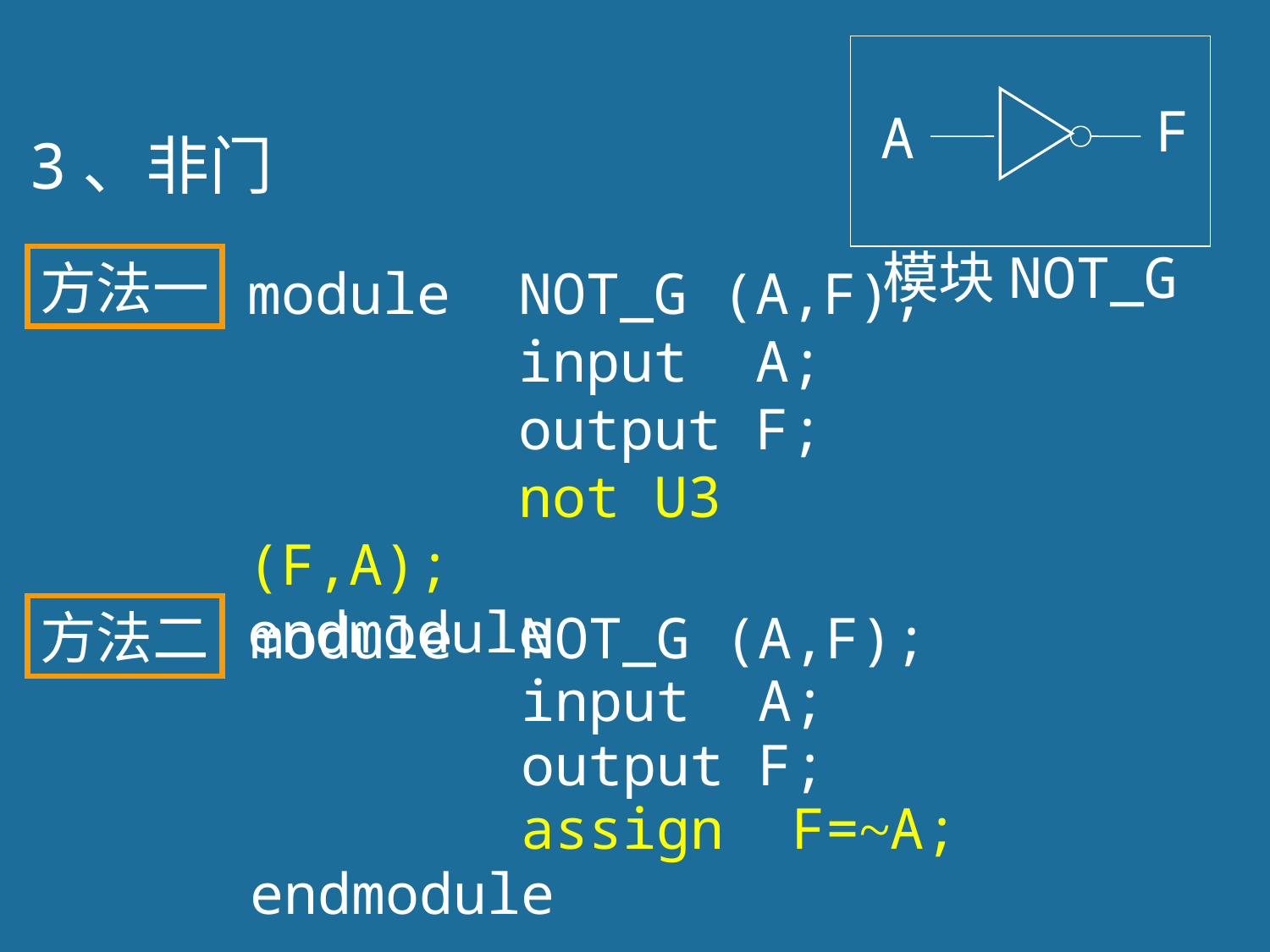

F

A

模块NOT_G

3、非门
方法一
module  NOT_G (A,F);
        input  A;
        output F;
        not U3 (F,A);
endmodule
方法二
module  NOT_G (A,F);
        input  A;
        output F;
        assign  F=~A;
endmodule
32